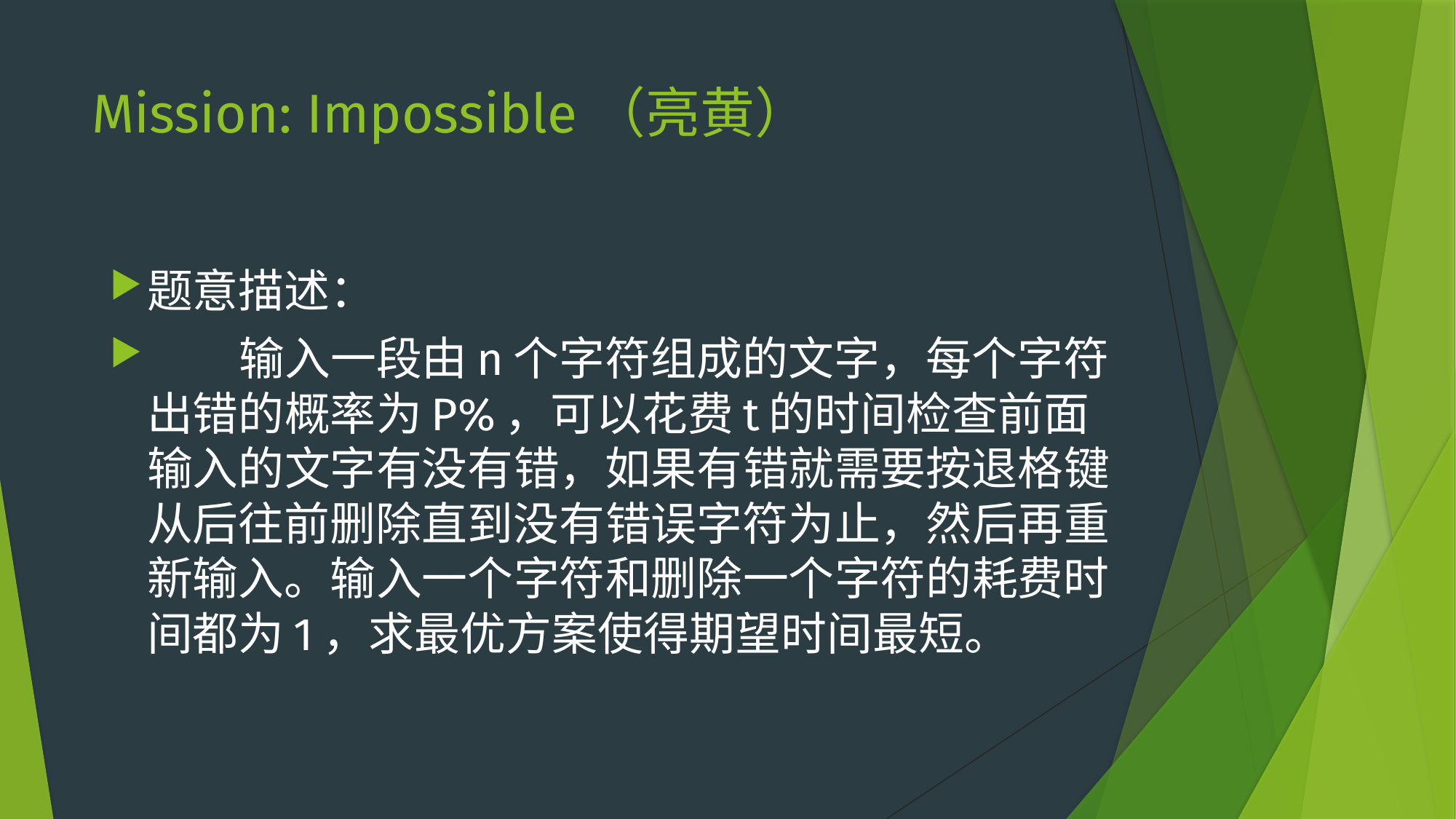

# Mission: Impossible（亮黄）

题意描述：
	输入一段由n个字符组成的文字，每个字符出错的概率为P%，可以花费t的时间检查前面输入的文字有没有错，如果有错就需要按退格键从后往前删除直到没有错误字符为止，然后再重新输入。输入一个字符和删除一个字符的耗费时间都为1，求最优方案使得期望时间最短。